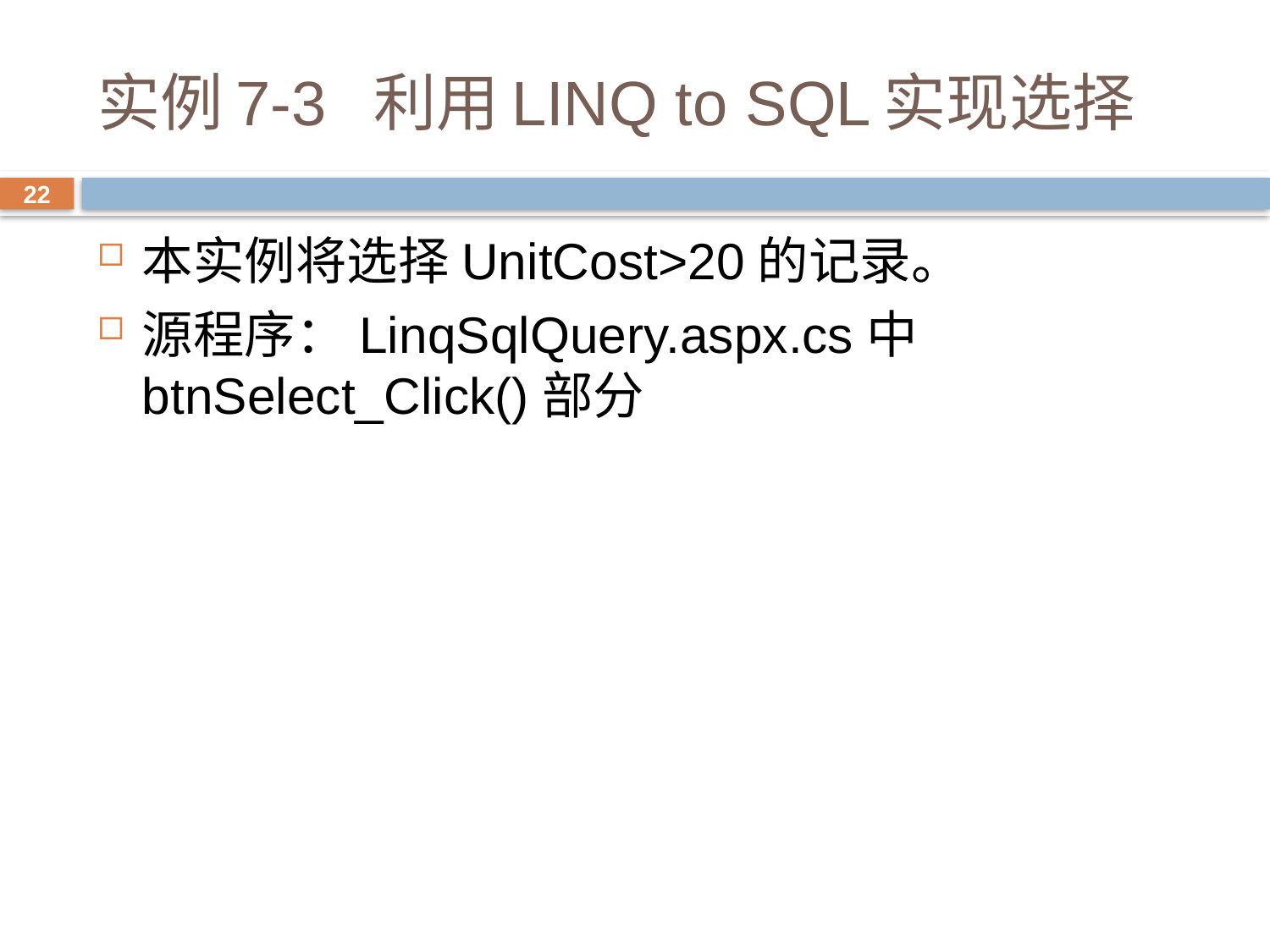

# 实例7-3  利用LINQ to SQL实现选择
22
本实例将选择UnitCost>20的记录。
源程序：LinqSqlQuery.aspx.cs中btnSelect_Click()部分